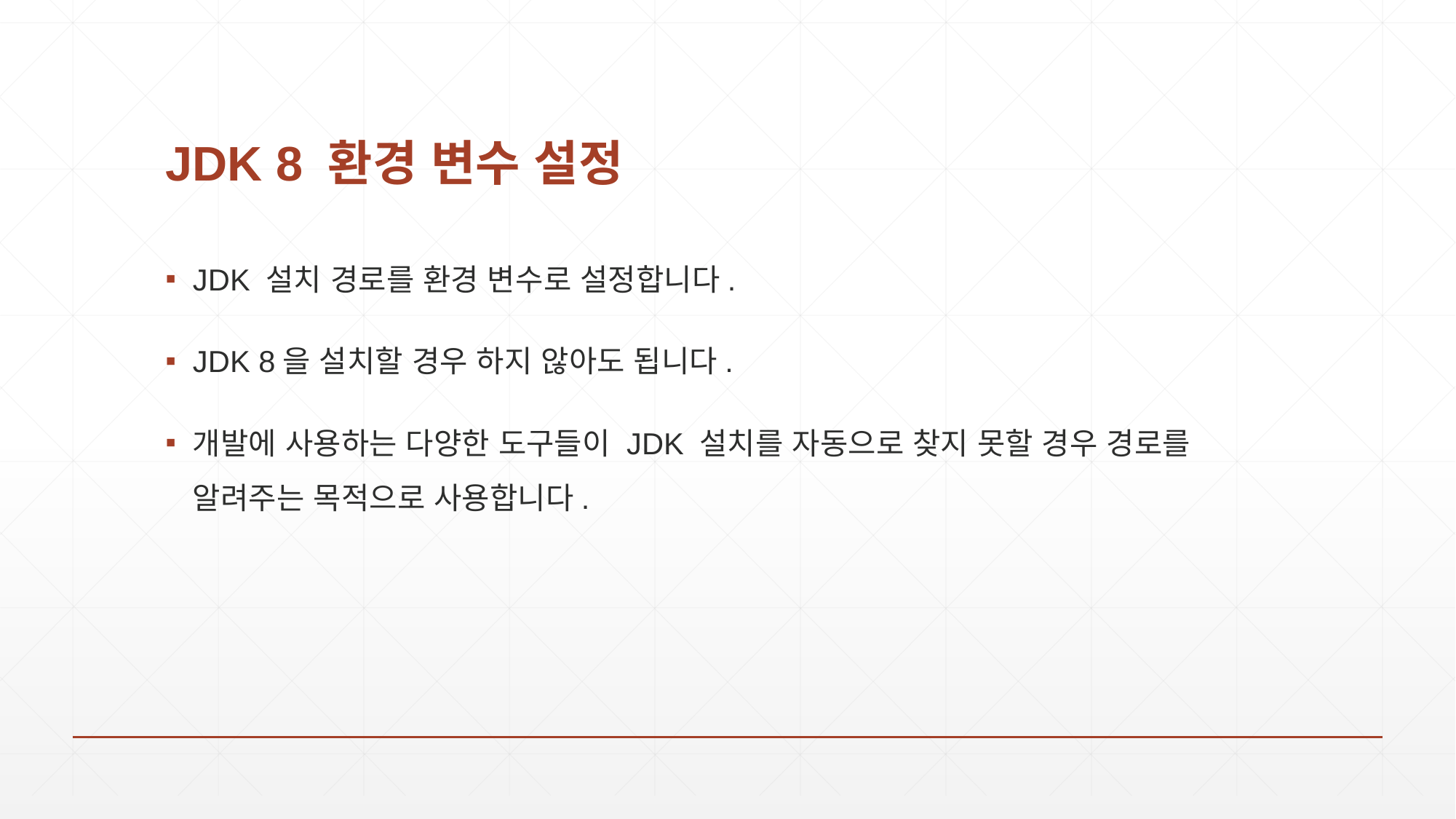

# JDK 8 환경 변수 설정
JDK 설치 경로를 환경 변수로 설정합니다.
JDK 8을 설치할 경우 하지 않아도 됩니다.
개발에 사용하는 다양한 도구들이 JDK 설치를 자동으로 찾지 못할 경우 경로를 알려주는 목적으로 사용합니다.